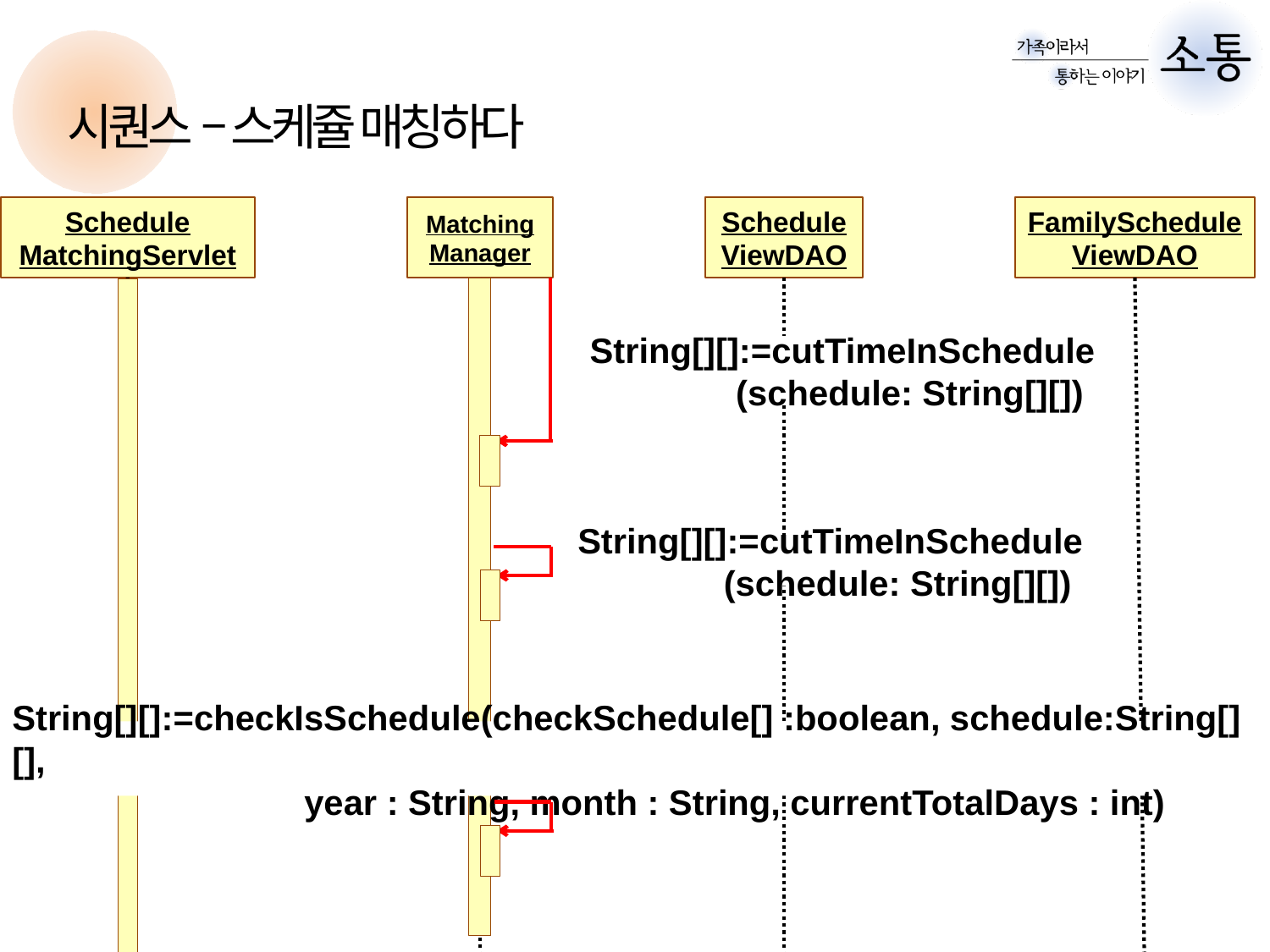

시퀀스 – 스케쥴 매칭하다
Schedule
MatchingServlet
Matching
Manager
Schedule
ViewDAO
FamilySchedule
ViewDAO

String[][]:=cutTimeInSchedule
               (schedule: String[][])

String[][]:=cutTimeInSchedule
               (schedule: String[][])

String[][]:=checkIsSchedule(checkSchedule[] :boolean, schedule:String[][],
                              year : String, month : String, currentTotalDays : int)